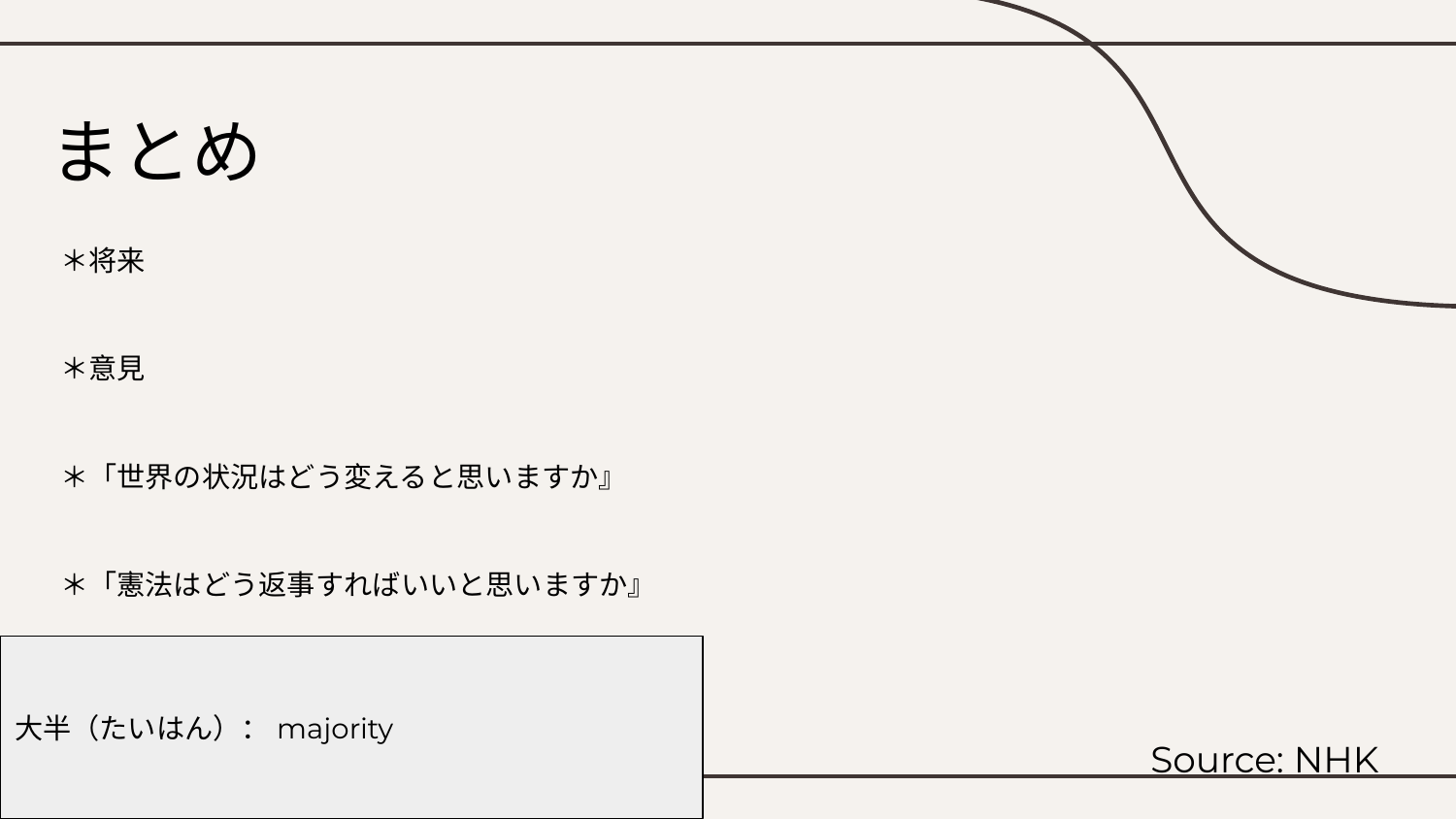

# まとめ
＊将来

＊意見

＊「世界の状況はどう変えると思いますか』

＊「憲法はどう返事すればいいと思いますか』

大半（たいはん）：majority
Source: NHK